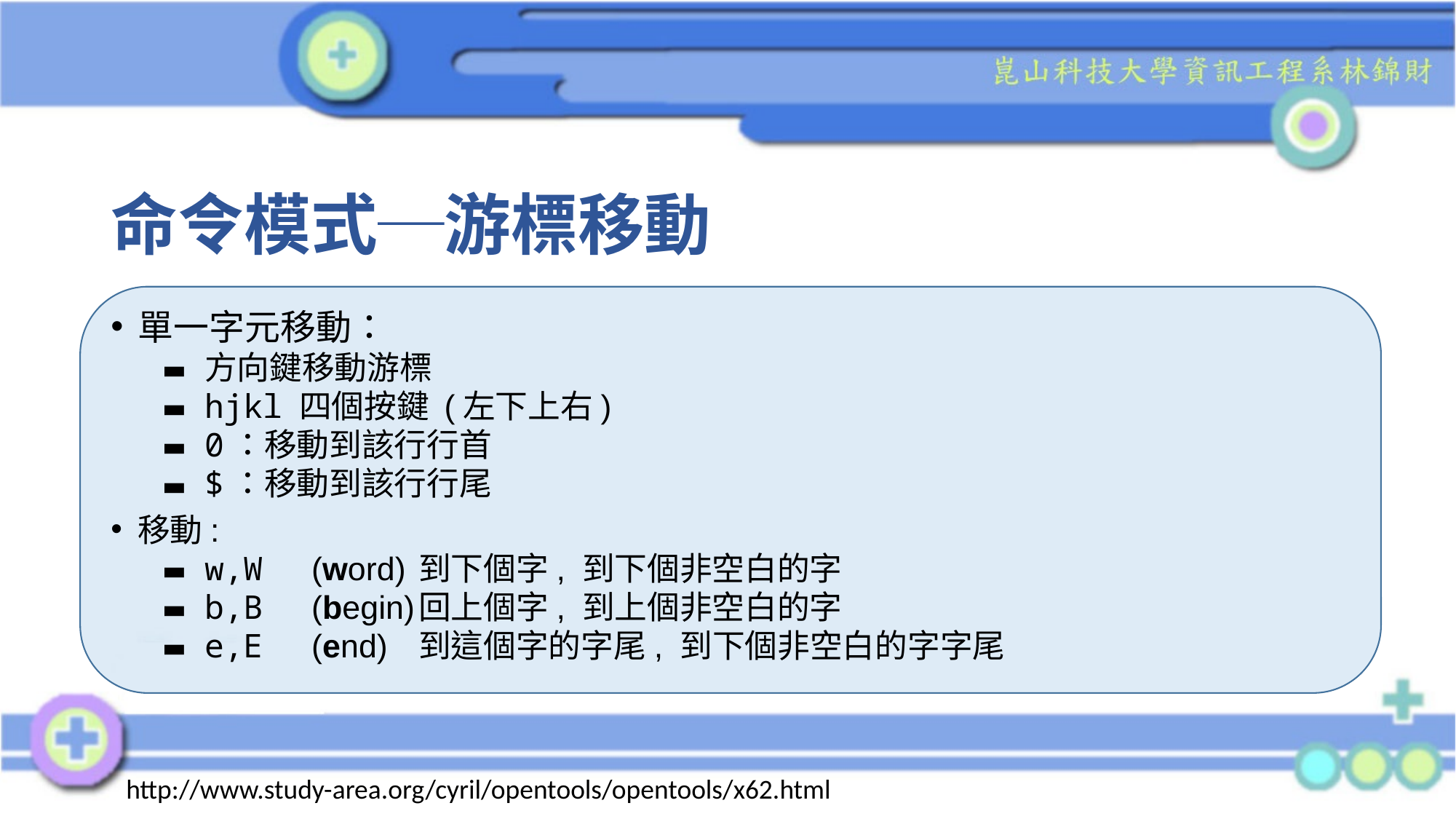

# 命令模式─游標移動

單一字元移動：
方向鍵移動游標
hjkl 四個按鍵 (左下上右)
0：移動到該行行首
$：移動到該行行尾
移動:
w,W	(word)	到下個字, 到下個非空白的字
b,B	(begin)	回上個字, 到上個非空白的字
e,E	(end)	到這個字的字尾, 到下個非空白的字字尾
http://www.study-area.org/cyril/opentools/opentools/x62.html